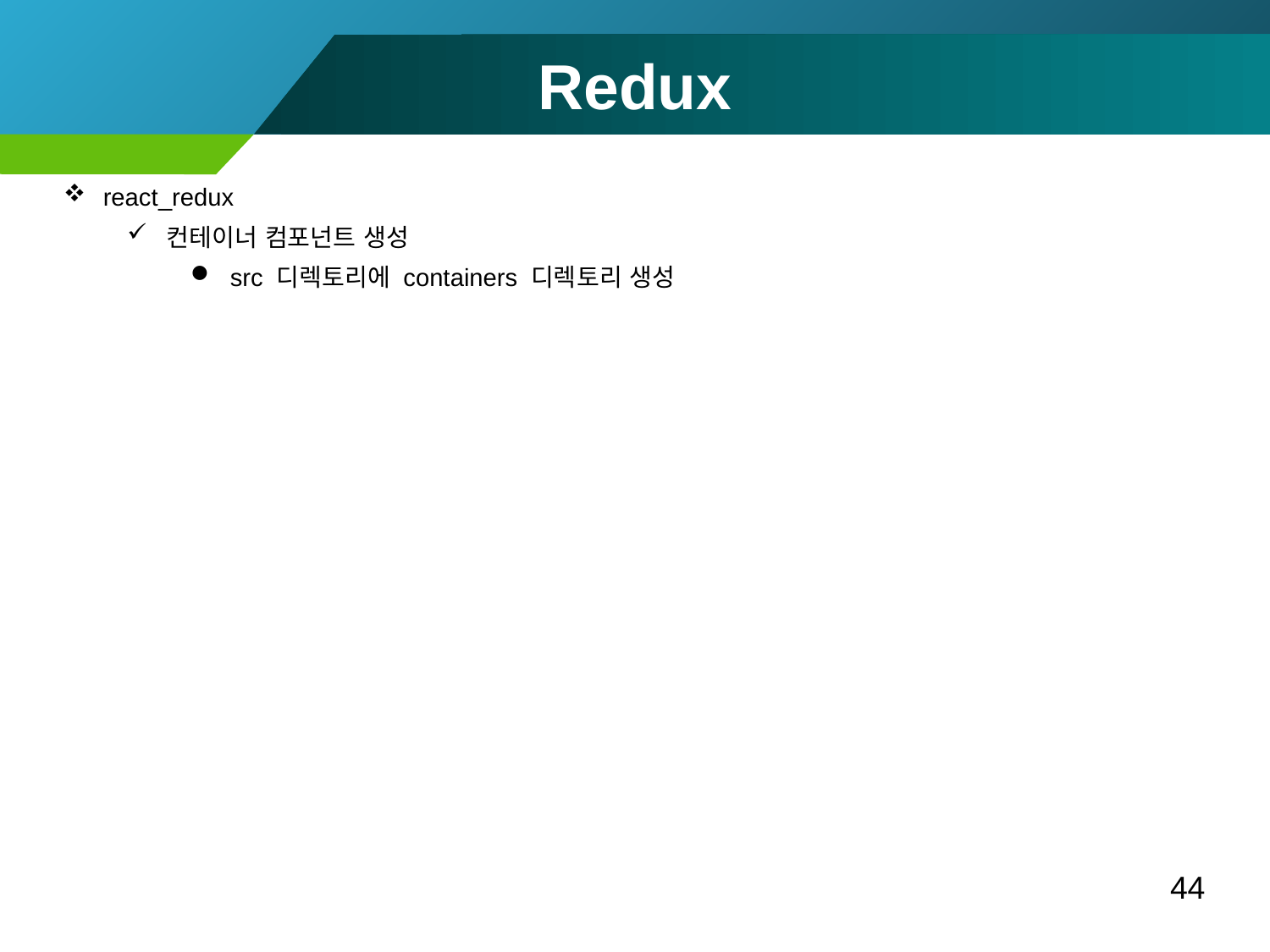

Redux
react_redux
컨테이너 컴포넌트 생성
src 디렉토리에 containers 디렉토리 생성
44